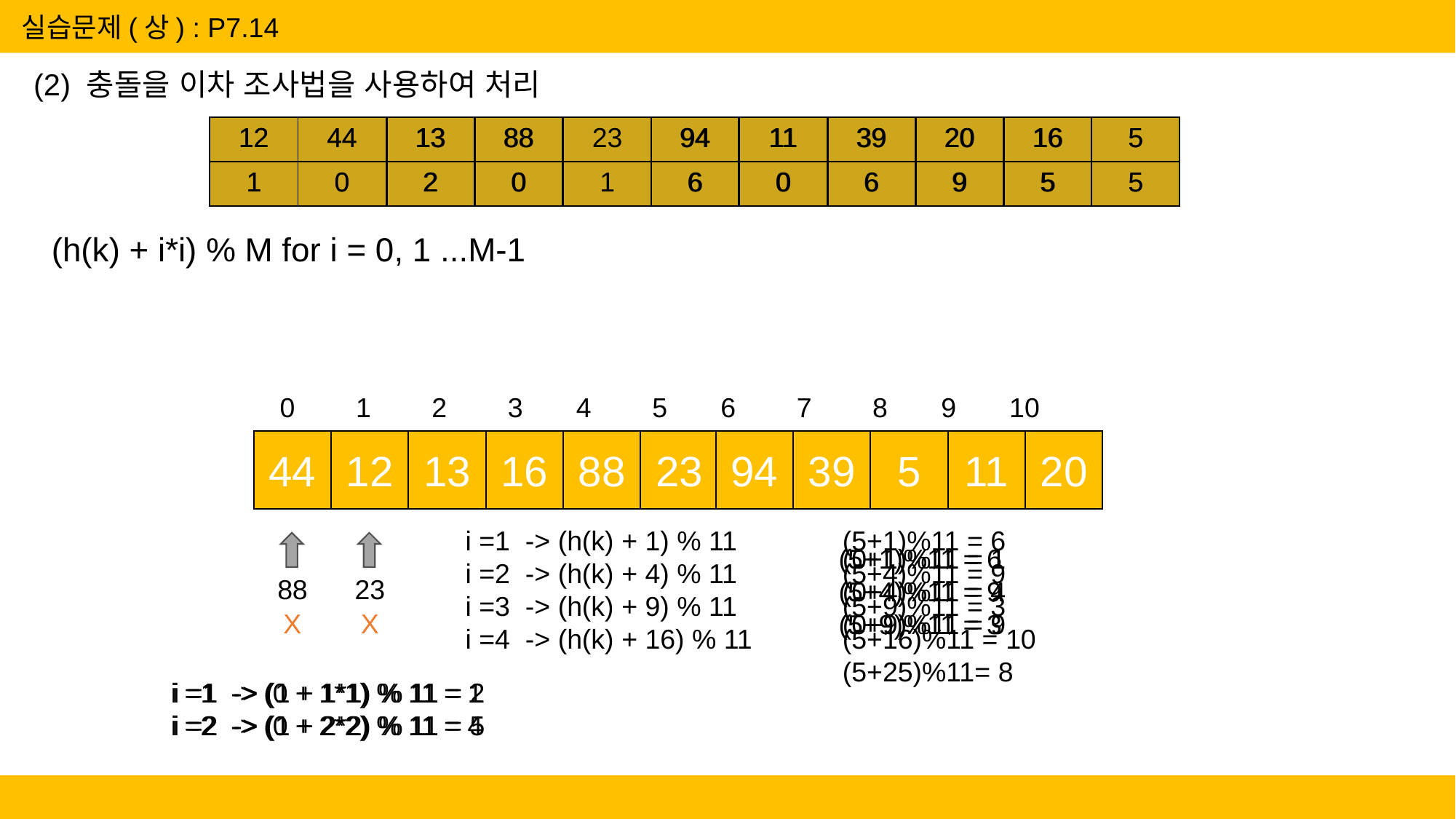

실습문제(상) : P7.14
(2) 충돌을 이차 조사법을 사용하여 처리
| 12 | 44 | 13 | 88 | 23 | 94 | 11 | 39 | 20 | 16 | 5 |
| --- | --- | --- | --- | --- | --- | --- | --- | --- | --- | --- |
| 1 | 0 | 2 | 0 | 1 | 6 | 0 | 6 | 9 | 5 | 5 |
| 12 |
| --- |
| 1 |
| 44 |
| --- |
| 0 |
| 13 |
| --- |
| 2 |
| 88 |
| --- |
| 0 |
| 23 |
| --- |
| 1 |
| 94 |
| --- |
| 6 |
| 11 |
| --- |
| 0 |
| 39 |
| --- |
| 6 |
| 20 |
| --- |
| 9 |
| 16 |
| --- |
| 5 |
| 5 |
| --- |
| 5 |
(h(k) + i*i) % M for i = 0, 1 ...M-1
  0        1        2        3       4        5       6        7        8       9       10
44
12
13
16
88
23
94
39
5
11
20
i =1  -> (h(k) + 1) % 11
i =2  -> (h(k) + 4) % 11
i =3  -> (h(k) + 9) % 11
i =4  -> (h(k) + 16) % 11
(5+1)%11 = 6
(5+4)%11 = 9
(5+9)%11 = 3
(5+16)%11 = 10
(5+25)%11= 8

23
X

88
X
(5+1)%11 = 6
(5+4)%11 = 9
(5+9)%11 = 3
(0+1)%11 = 1
(0+4)%11 = 4
(0+9)%11 = 9
i =1  -> (1 + 1*1) % 11 = 2
i =2  -> (1 + 2*2) % 11 = 5
i =1  -> (0 + 1*1) % 11 = 1
i =2  -> (0 + 2*2) % 11 = 4